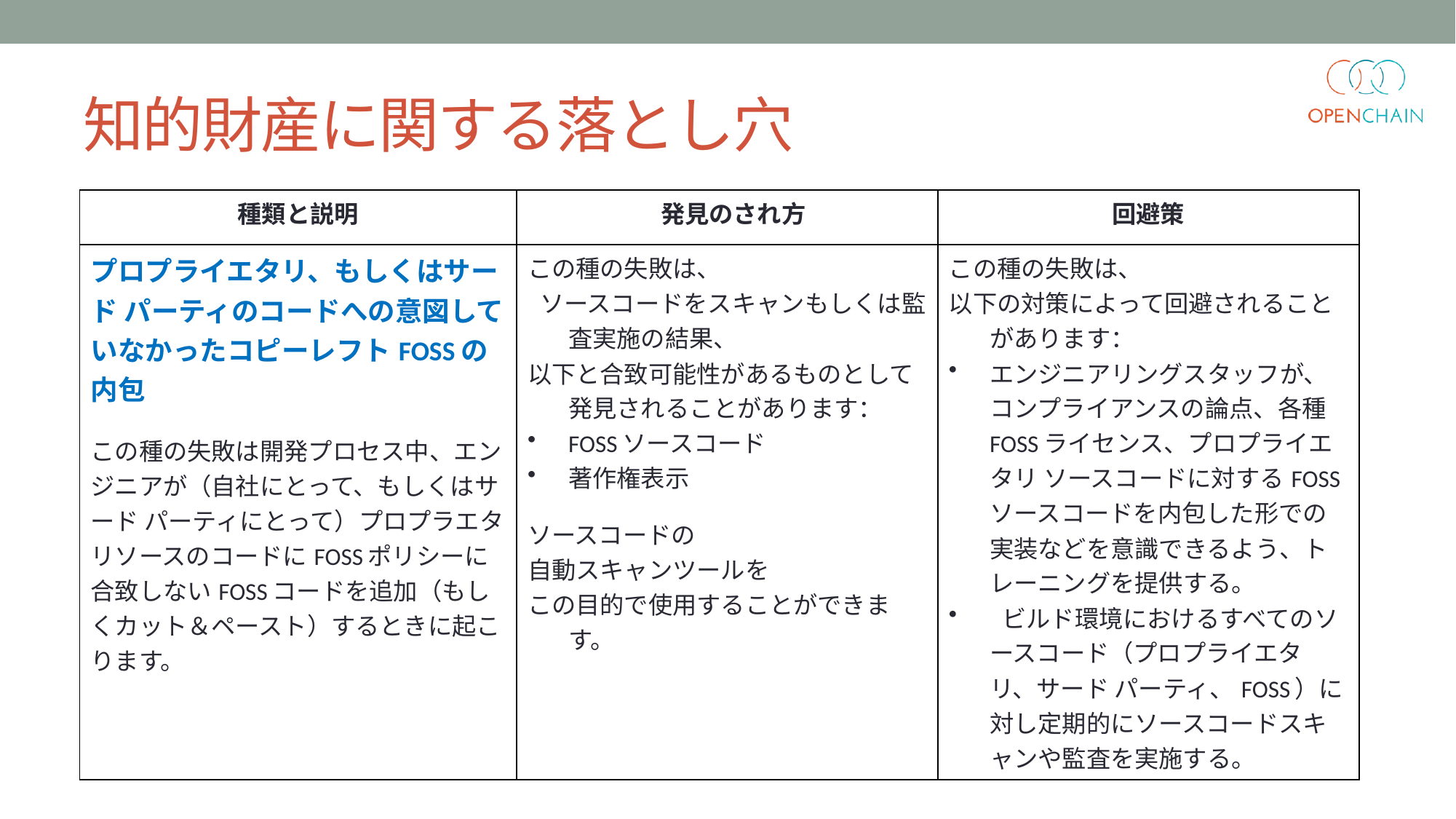

# 知的財産に関する落とし穴
| 種類と説明 | 発見のされ方 | 回避策 |
| --- | --- | --- |
| プロプライエタリ、もしくはサード パーティのコードへの意図していなかったコピーレフトFOSSの内包 この種の失敗は開発プロセス中、エンジニアが（自社にとって、もしくはサード パーティにとって）プロプラエタリソースのコードにFOSSポリシーに合致しないFOSSコードを追加（もしくカット＆ペースト）するときに起こります。 | この種の失敗は、 ソースコードをスキャンもしくは監査実施の結果、 以下と合致可能性があるものとして発見されることがあります： FOSSソースコード 著作権表示 ソースコードの 自動スキャンツールを この目的で使用することができます。 | この種の失敗は、 以下の対策によって回避されることがあります： エンジニアリングスタッフが、コンプライアンスの論点、各種FOSSライセンス、プロプライエタリ ソースコードに対するFOSSソースコードを内包した形での実装などを意識できるよう、トレーニングを提供する。 ビルド環境におけるすべてのソースコード（プロプライエタリ、サード パーティ、FOSS）に対し定期的にソースコードスキャンや監査を実施する。 |